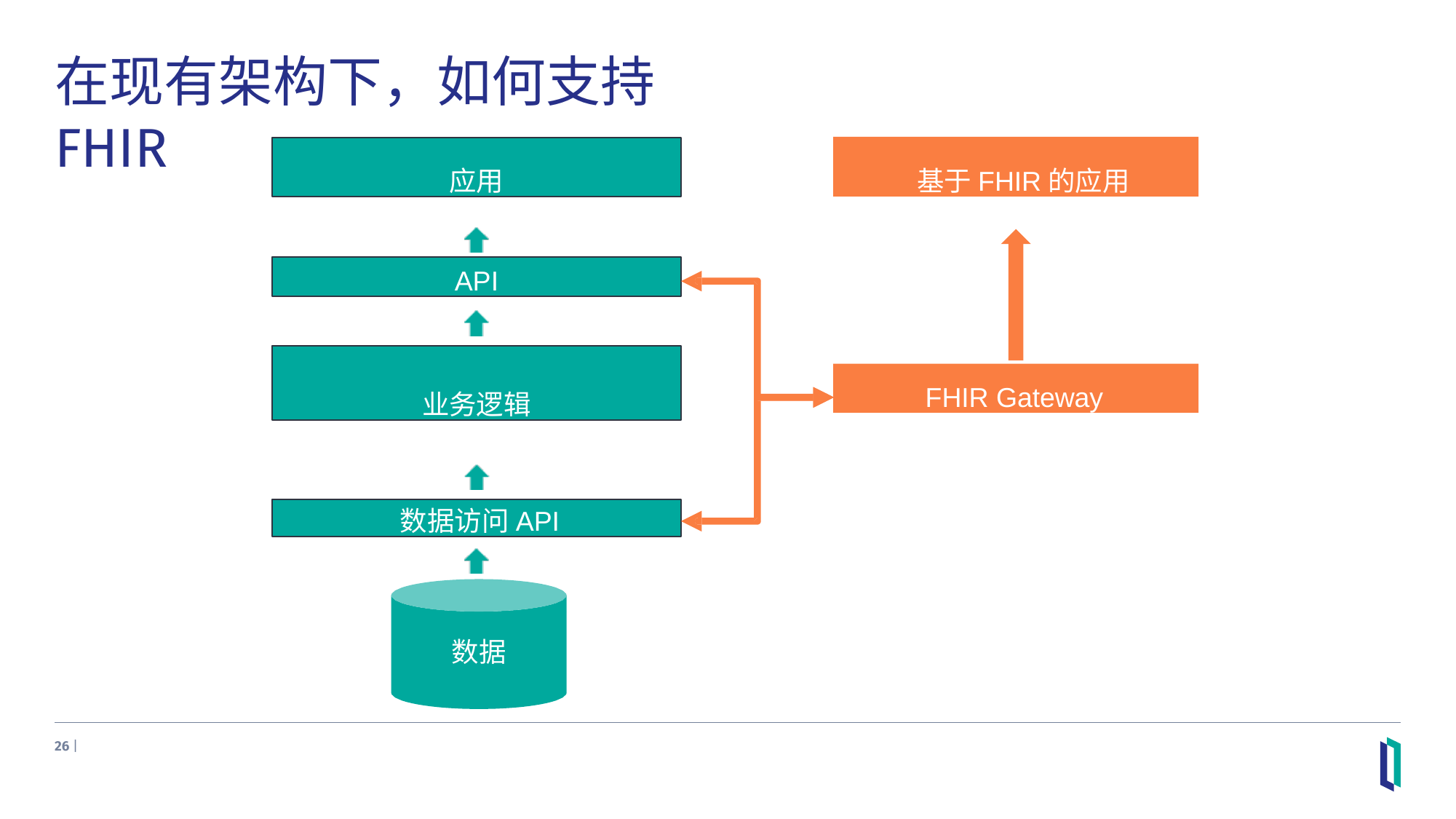

# 在现有架构下，如何支持FHIR
基于FHIR的应用
应用

API

业务逻辑
FHIR Gateway

数据访问API

数据
26 |